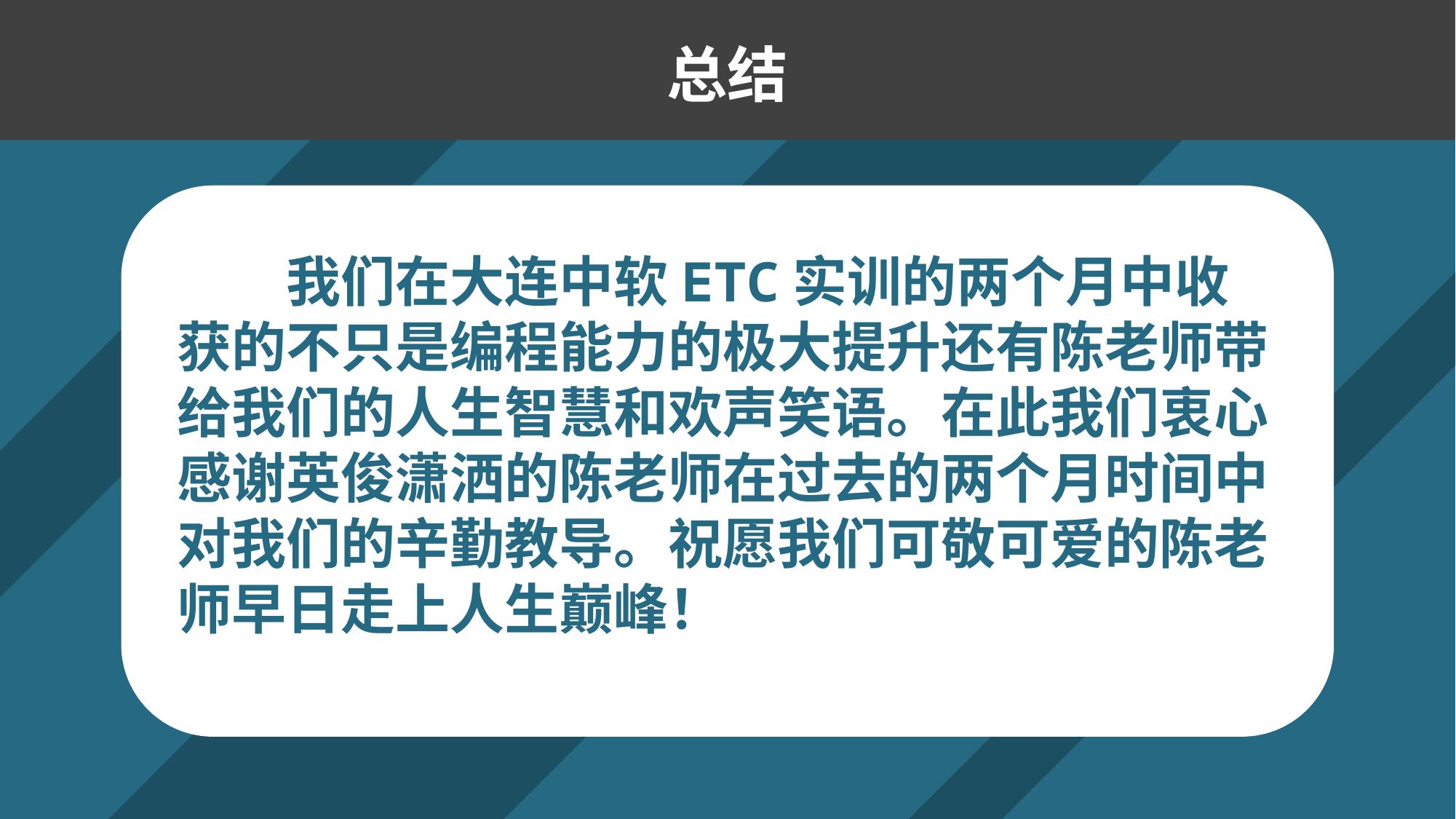

总结

	我们在大连中软ETC实训的两个月中收获的不只是编程能力的极大提升还有陈老师带给我们的人生智慧和欢声笑语。在此我们衷心感谢英俊潇洒的陈老师在过去的两个月时间中对我们的辛勤教导。祝愿我们可敬可爱的陈老师早日走上人生巅峰！